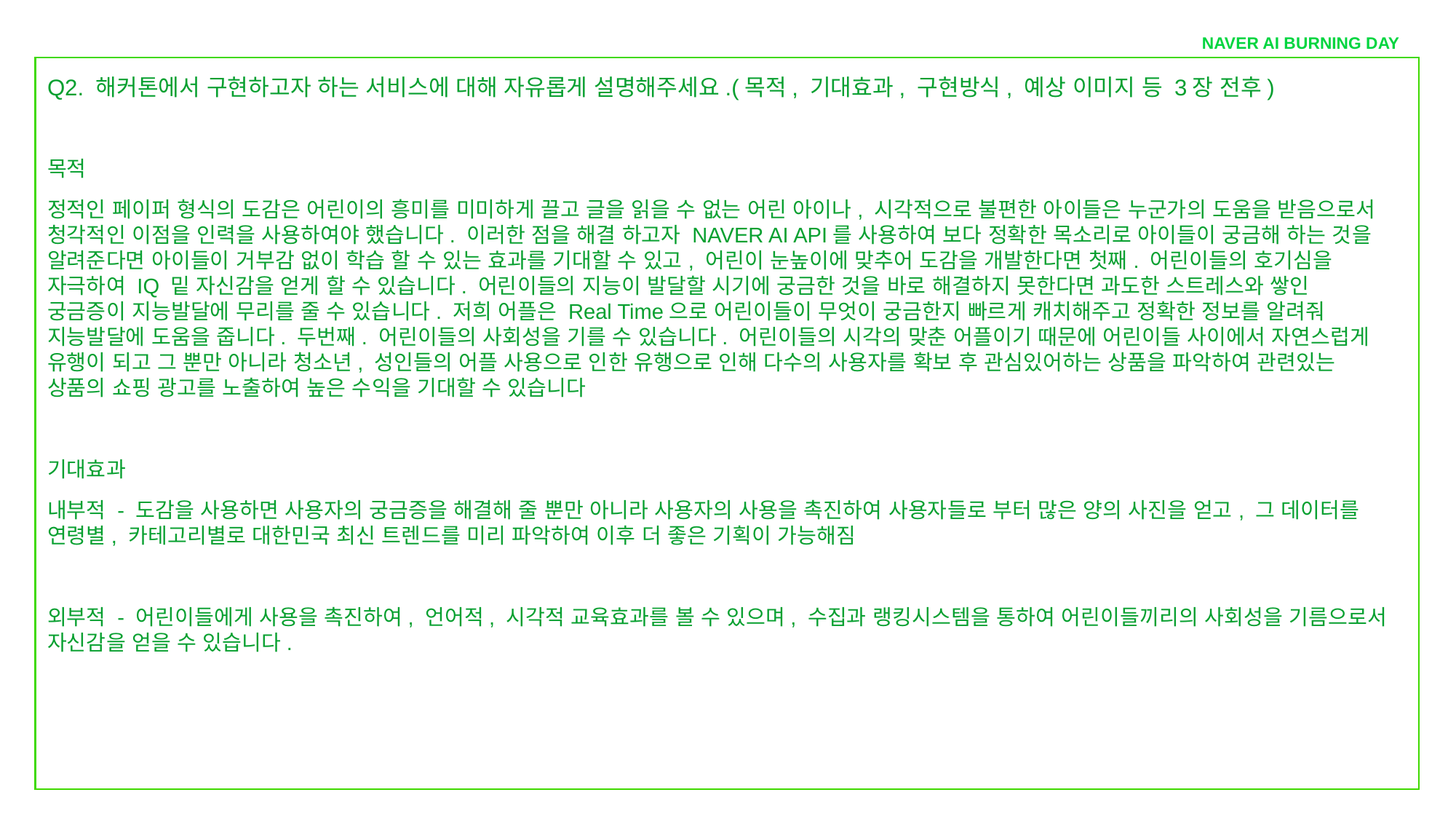

NAVER AI BURNING DAY

Q2. 해커톤에서 구현하고자 하는 서비스에 대해 자유롭게 설명해주세요.(목적, 기대효과, 구현방식, 예상 이미지 등 3장 전후)

목적
정적인 페이퍼 형식의 도감은 어린이의 흥미를 미미하게 끌고 글을 읽을 수 없는 어린 아이나, 시각적으로 불편한 아이들은 누군가의 도움을 받음으로서 청각적인 이점을 인력을 사용하여야 했습니다. 이러한 점을 해결 하고자 NAVER AI API를 사용하여 보다 정확한 목소리로 아이들이 궁금해 하는 것을 알려준다면 아이들이 거부감 없이 학습 할 수 있는 효과를 기대할 수 있고, 어린이 눈높이에 맞추어 도감을 개발한다면 첫째. 어린이들의 호기심을 자극하여 IQ 밑 자신감을 얻게 할 수 있습니다. 어린이들의 지능이 발달할 시기에 궁금한 것을 바로 해결하지 못한다면 과도한 스트레스와 쌓인 궁금증이 지능발달에 무리를 줄 수 있습니다. 저희 어플은 Real Time으로 어린이들이 무엇이 궁금한지 빠르게 캐치해주고 정확한 정보를 알려줘 지능발달에 도움을 줍니다. 두번째. 어린이들의 사회성을 기를 수 있습니다. 어린이들의 시각의 맞춘 어플이기 때문에 어린이들 사이에서 자연스럽게 유행이 되고 그 뿐만 아니라 청소년, 성인들의 어플 사용으로 인한 유행으로 인해 다수의 사용자를 확보 후 관심있어하는 상품을 파악하여 관련있는 상품의 쇼핑 광고를 노출하여 높은 수익을 기대할 수 있습니다

기대효과
내부적 - 도감을 사용하면 사용자의 궁금증을 해결해 줄 뿐만 아니라 사용자의 사용을 촉진하여 사용자들로 부터 많은 양의 사진을 얻고, 그 데이터를 연령별, 카테고리별로 대한민국 최신 트렌드를 미리 파악하여 이후 더 좋은 기획이 가능해짐

외부적 - 어린이들에게 사용을 촉진하여, 언어적, 시각적 교육효과를 볼 수 있으며, 수집과 랭킹시스템을 통하여 어린이들끼리의 사회성을 기름으로서 자신감을 얻을 수 있습니다.